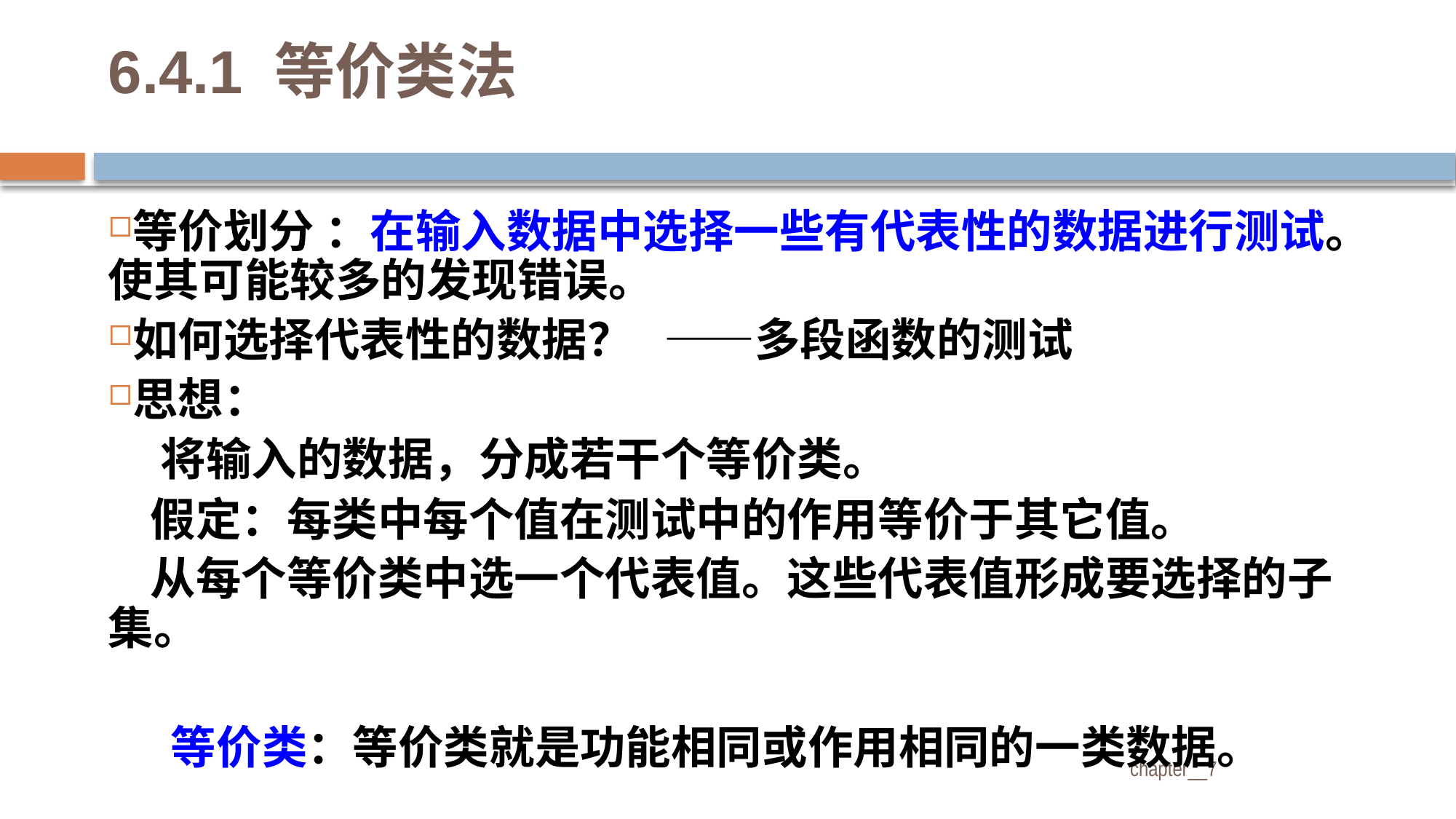

# 6.4.1 等价类法
等价划分 ：在输入数据中选择一些有代表性的数据进行测试。使其可能较多的发现错误。
如何选择代表性的数据？   ——多段函数的测试
思想：
    将输入的数据，分成若干个等价类。
   假定：每类中每个值在测试中的作用等价于其它值。
   从每个等价类中选一个代表值。这些代表值形成要选择的子集。

     等价类：等价类就是功能相同或作用相同的一类数据。

32
 chapter__7